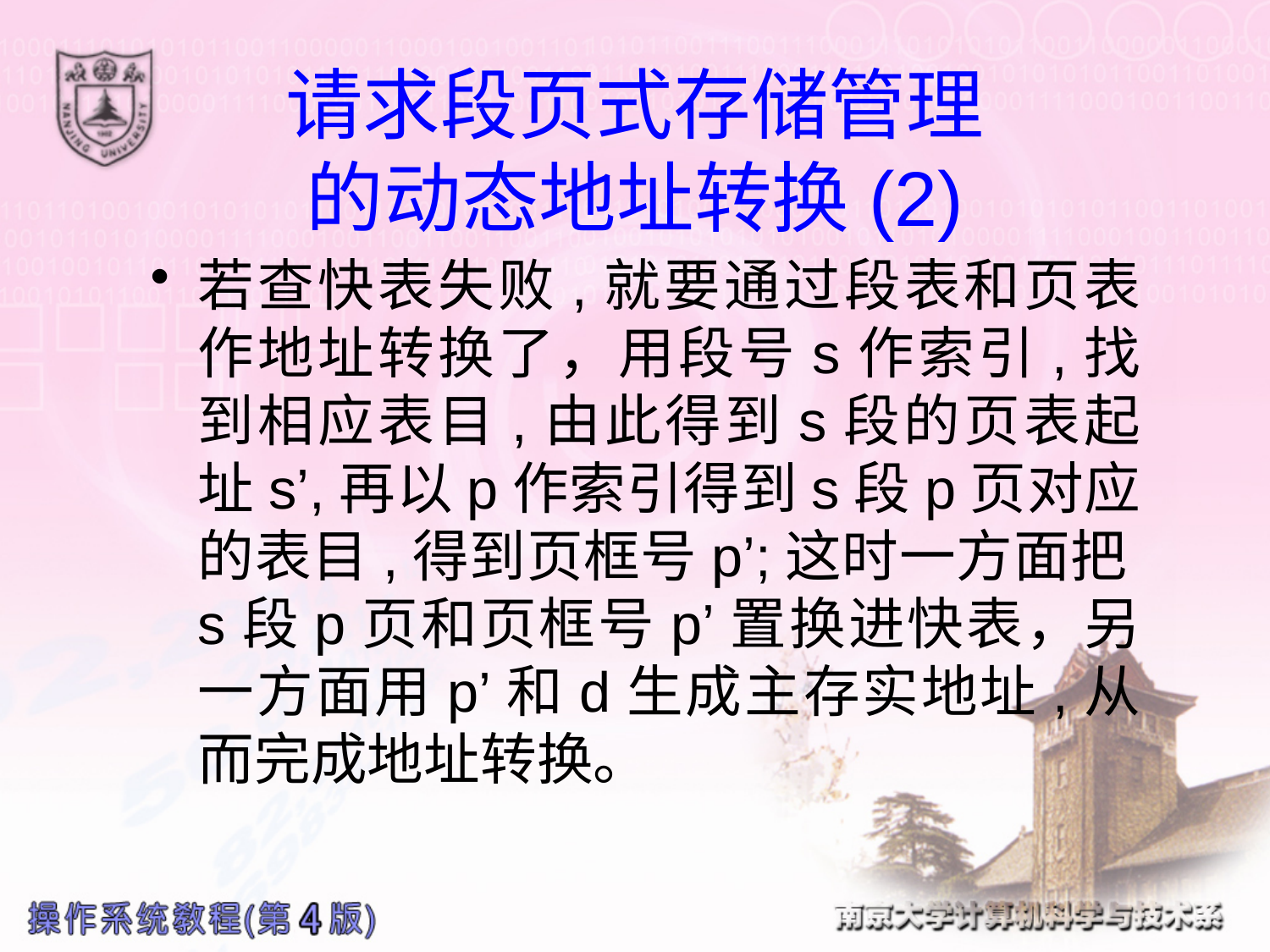

# 请求段页式存储管理 的动态地址转换(2)
若查快表失败,就要通过段表和页表作地址转换了，用段号s作索引,找到相应表目,由此得到s段的页表起址s’,再以p作索引得到s段p页对应的表目,得到页框号p’;这时一方面把s段p页和页框号p’置换进快表，另一方面用p’和d生成主存实地址,从而完成地址转换。